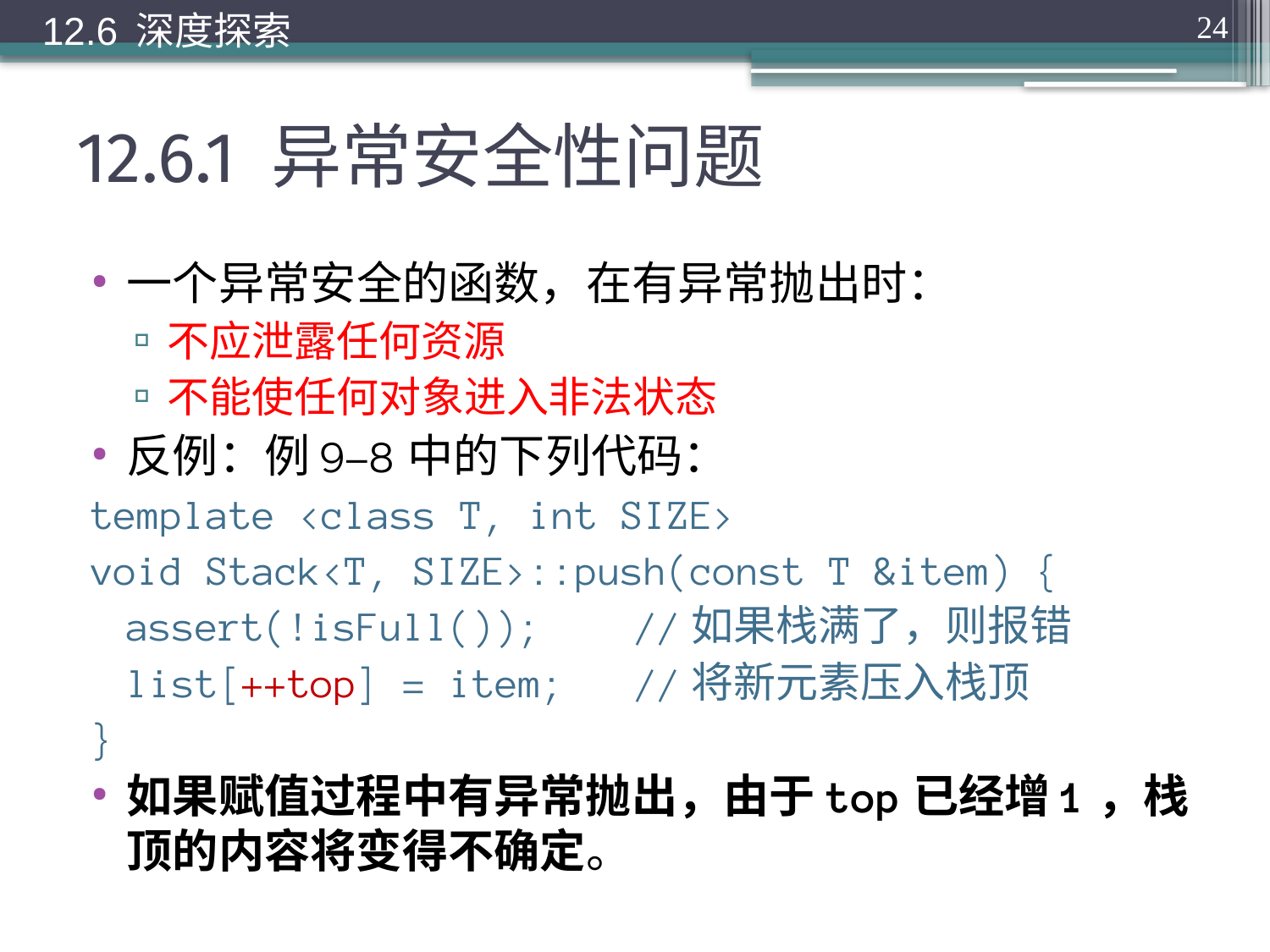

12.6 深度探索
24
# 12.6.1 异常安全性问题
一个异常安全的函数，在有异常抛出时：
不应泄露任何资源
不能使任何对象进入非法状态
反例：例9-8中的下列代码：
template <class T, int SIZE>
void Stack<T, SIZE>::push(const T &item) {
	assert(!isFull());	//如果栈满了，则报错
	list[++top] = item;	//将新元素压入栈顶
}
如果赋值过程中有异常抛出，由于top已经增1，栈顶的内容将变得不确定。